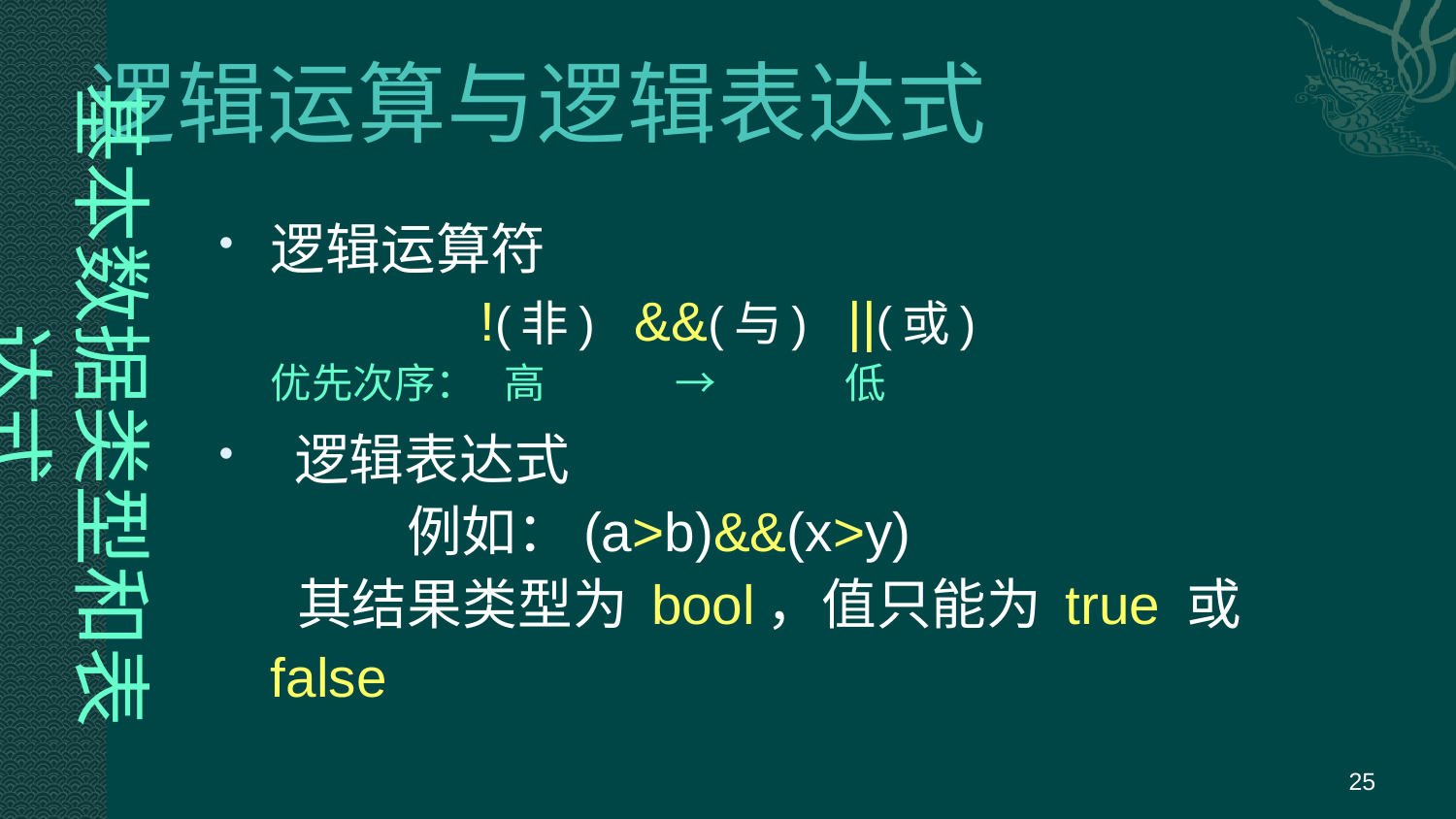

# 逻辑运算与逻辑表达式
基本数据类型和表达式
逻辑运算符
                !(非)   &&(与)   ||(或)
优先次序：   高              →              低
 逻辑表达式
           例如：(a>b)&&(x>y)
 其结果类型为 bool，值只能为 true 或 false
25